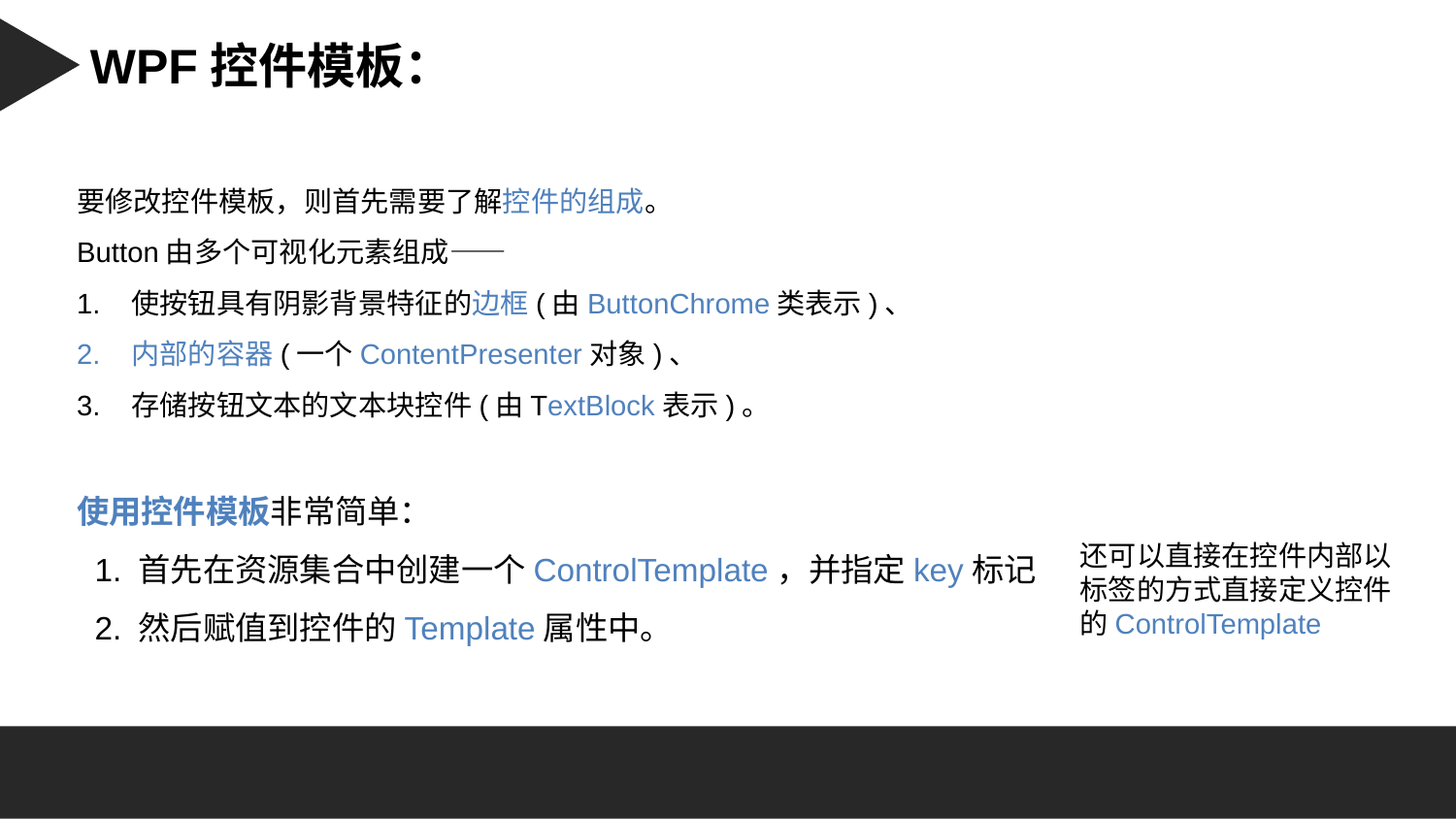

Character 字符串：

WPF控件模板：
要修改控件模板，则首先需要了解控件的组成。
Button由多个可视化元素组成——
使按钮具有阴影背景特征的边框(由ButtonChrome类表示)、
内部的容器(一个ContentPresenter对象)、
存储按钮文本的文本块控件(由TextBlock表示)。

使用控件模板非常简单：
  1. 首先在资源集合中创建一个ControlTemplate，并指定key标记
  2. 然后赋值到控件的Template属性中。
还可以直接在控件内部以标签的方式直接定义控件的ControlTemplate